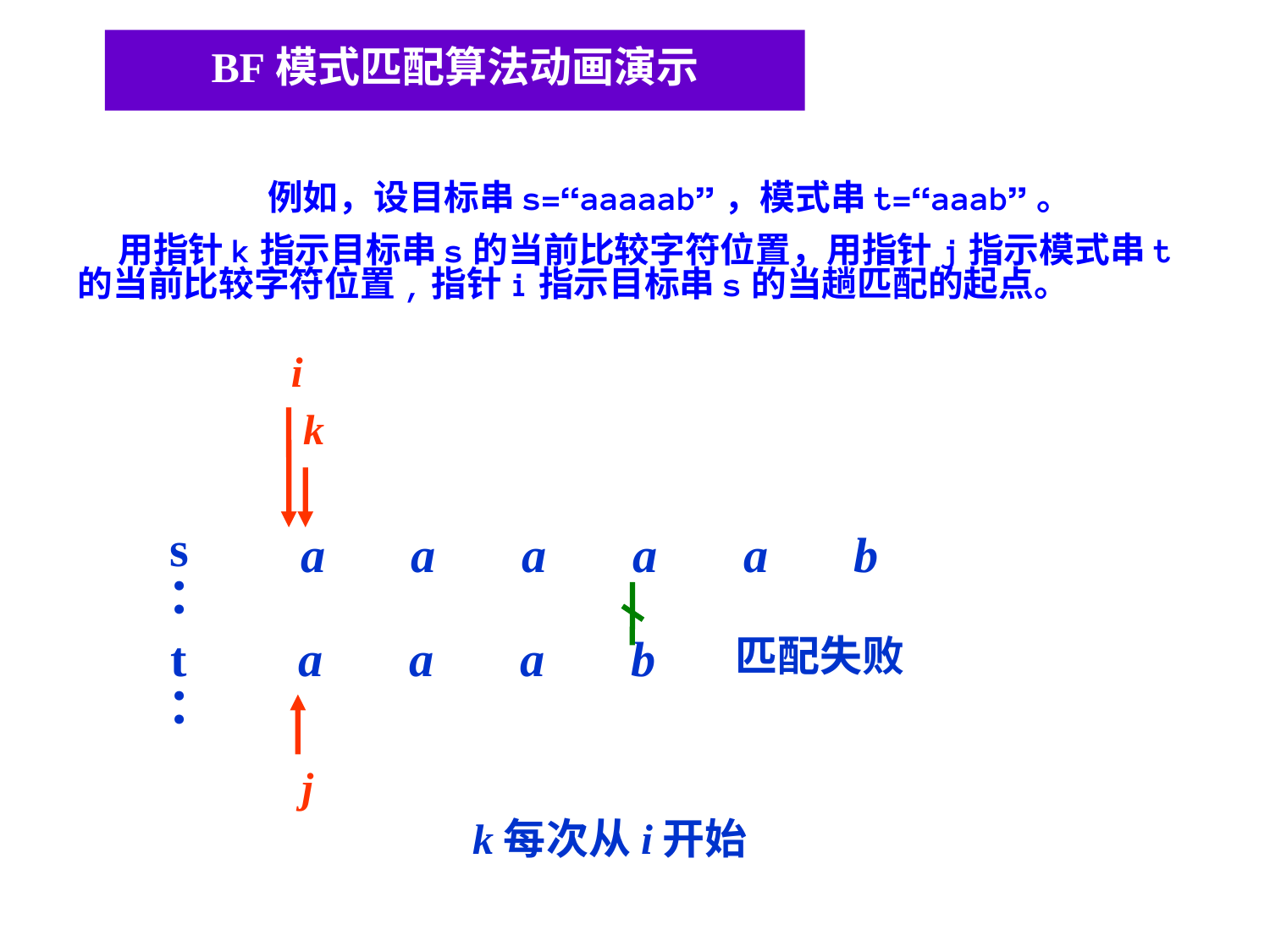

BF模式匹配算法动画演示
      例如，设目标串s=“aaaaab”，模式串t=“aaab”。
    用指针k指示目标串s的当前比较字符位置，用指针j指示模式串t的当前比较字符位置,指针i指示目标串s的当趟匹配的起点。
i
k

j

s：
a       a       a       a       a       b

t：
a       a       a       b
匹配失败
k每次从i开始